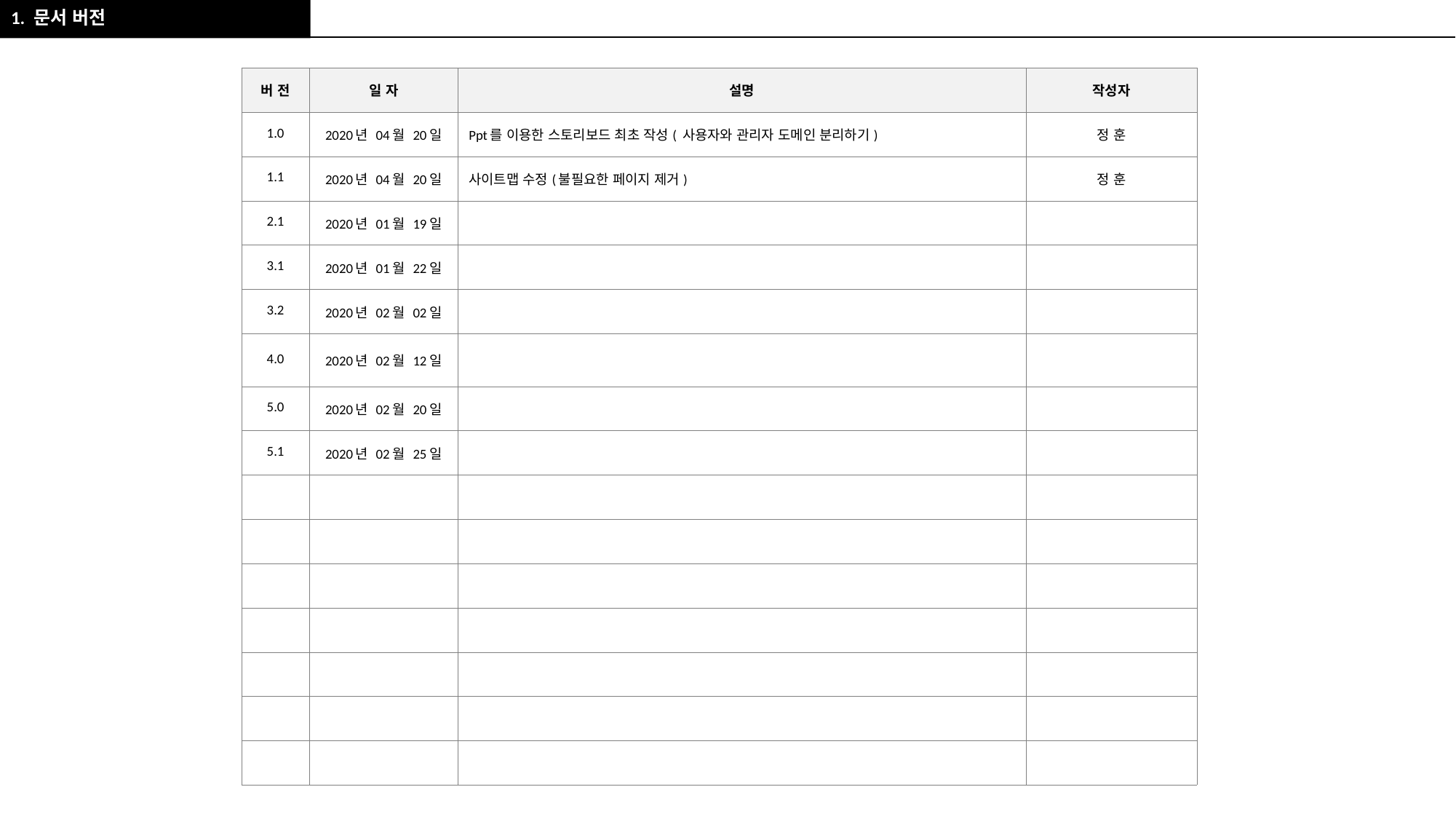

1. 문서 버전
| 버 전 | 일 자 | 설명 | 작성자 |
| --- | --- | --- | --- |
| 1.0 | 2020년 04월 20일 | Ppt를 이용한 스토리보드 최초 작성( 사용자와 관리자 도메인 분리하기) | 정 훈 |
| 1.1 | 2020년 04월 20일 | 사이트맵 수정(불필요한 페이지 제거) | 정 훈 |
| 2.1 | 2020년 01월 19일 |  |  |
| 3.1 | 2020년 01월 22일 |  |  |
| 3.2 | 2020년 02월 02일 |  |  |
| 4.0 | 2020년 02월 12일 |  |  |
| 5.0 | 2020년 02월 20일 |  |  |
| 5.1 | 2020년 02월 25일 |  |  |
|  |  |  |  |
|  |  |  |  |
|  |  |  |  |
|  |  |  |  |
|  |  |  |  |
|  |  |  |  |
|  |  |  |  |